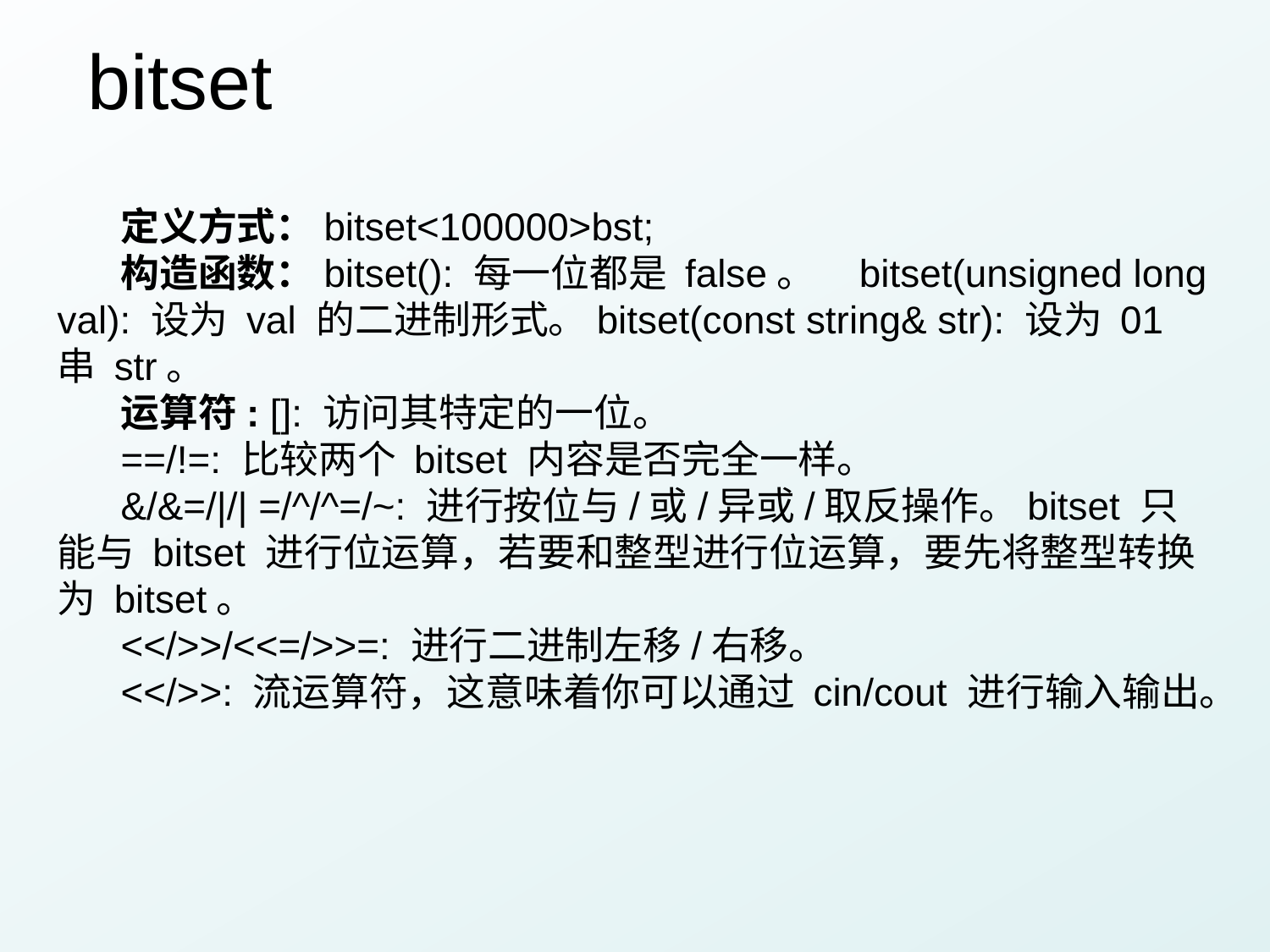

# bitset
定义方式：bitset<100000>bst;
构造函数：bitset(): 每一位都是 false。    bitset(unsigned long val): 设为 val 的二进制形式。bitset(const string& str): 设为 01 串 str。
运算符: []: 访问其特定的一位。
==/!=: 比较两个 bitset 内容是否完全一样。
&/&=/|/| =/^/^=/~: 进行按位与/或/异或/取反操作。bitset 只能与 bitset 进行位运算，若要和整型进行位运算，要先将整型转换为 bitset。
<</>>/<<=/>>=: 进行二进制左移/右移。
<</>>: 流运算符，这意味着你可以通过 cin/cout 进行输入输出。